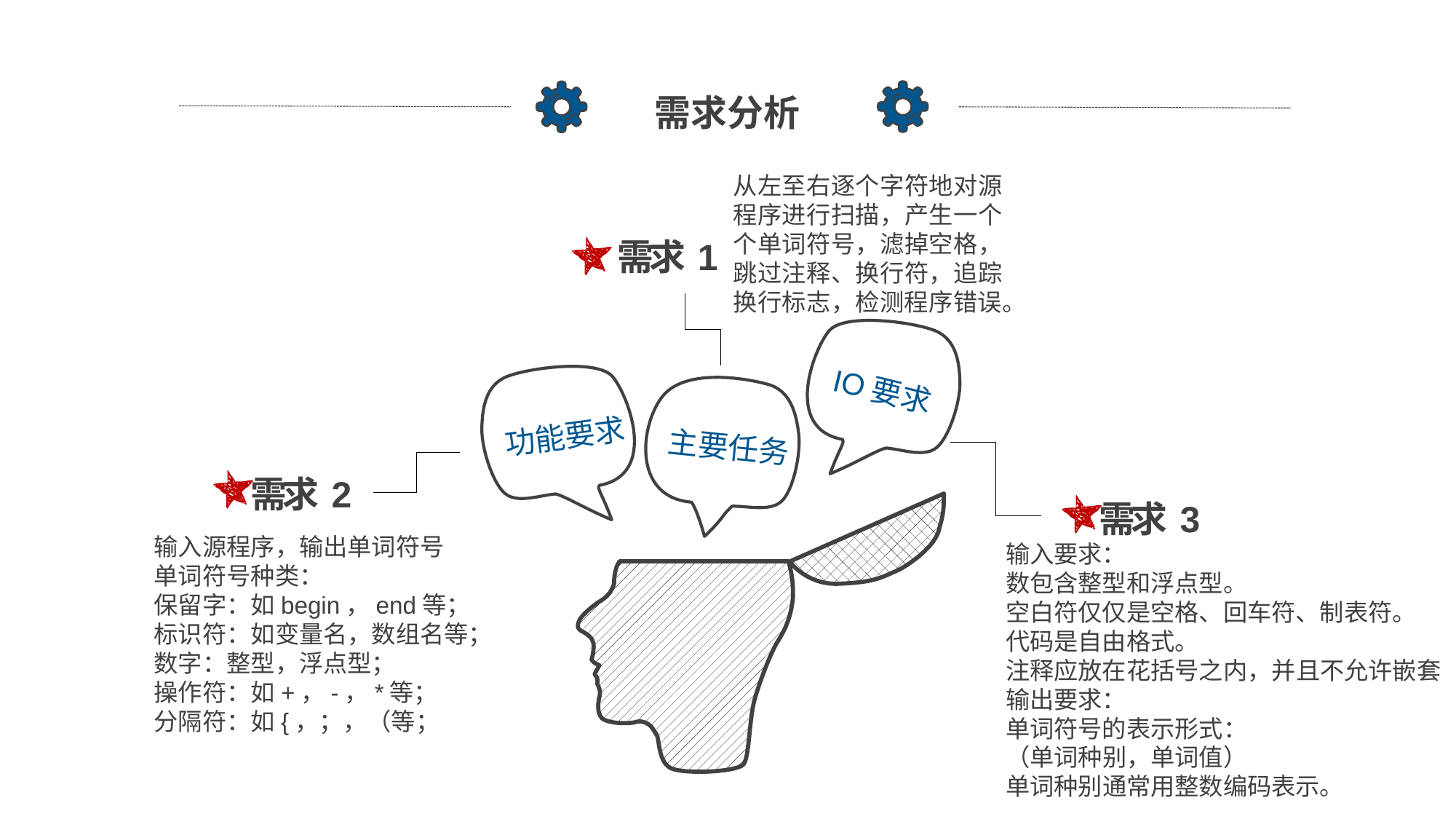

需求分析
从左至右逐个字符地对源程序进行扫描，产生一个个单词符号，滤掉空格，跳过注释、换行符，追踪换行标志，检测程序错误。
需求 1

IO要求

功能要求
主要任务
需求 2

需求 3

输入源程序，输出单词符号
单词符号种类：
保留字：如begin，end等；
标识符：如变量名，数组名等；
数字：整型，浮点型；
操作符：如+，-，*等；
分隔符：如{，；，（等；
输入要求：
数包含整型和浮点型。
空白符仅仅是空格、回车符、制表符。
代码是自由格式。
注释应放在花括号之内，并且不允许嵌套
输出要求：
单词符号的表示形式：
（单词种别，单词值）
单词种别通常用整数编码表示。